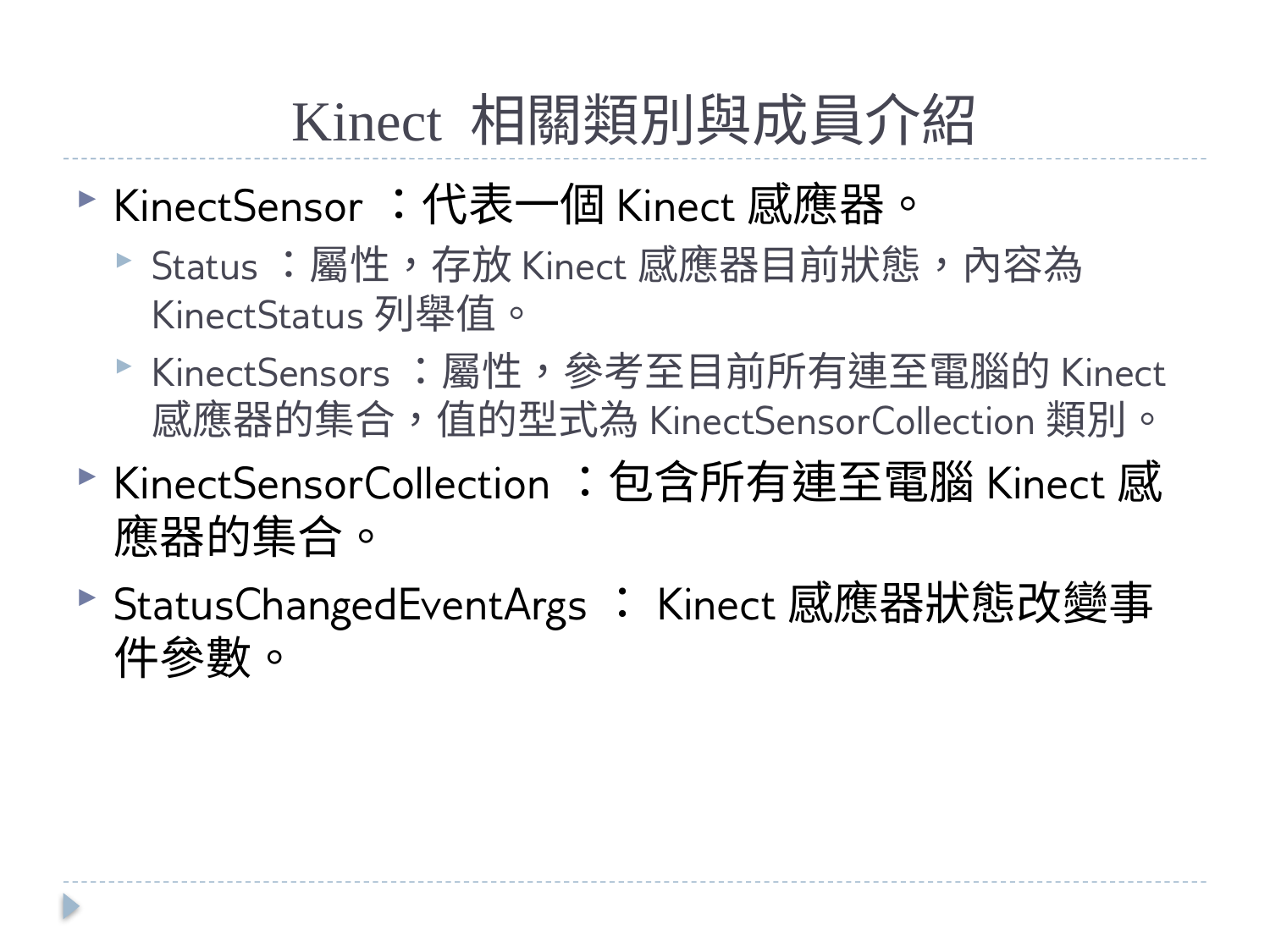

# Kinect 相關類別與成員介紹
KinectSensor：代表一個Kinect感應器。
Status：屬性，存放Kinect感應器目前狀態，內容為KinectStatus列舉值。
KinectSensors：屬性，參考至目前所有連至電腦的Kinect感應器的集合，值的型式為KinectSensorCollection類別。
KinectSensorCollection：包含所有連至電腦Kinect感應器的集合。
StatusChangedEventArgs：Kinect感應器狀態改變事件參數。